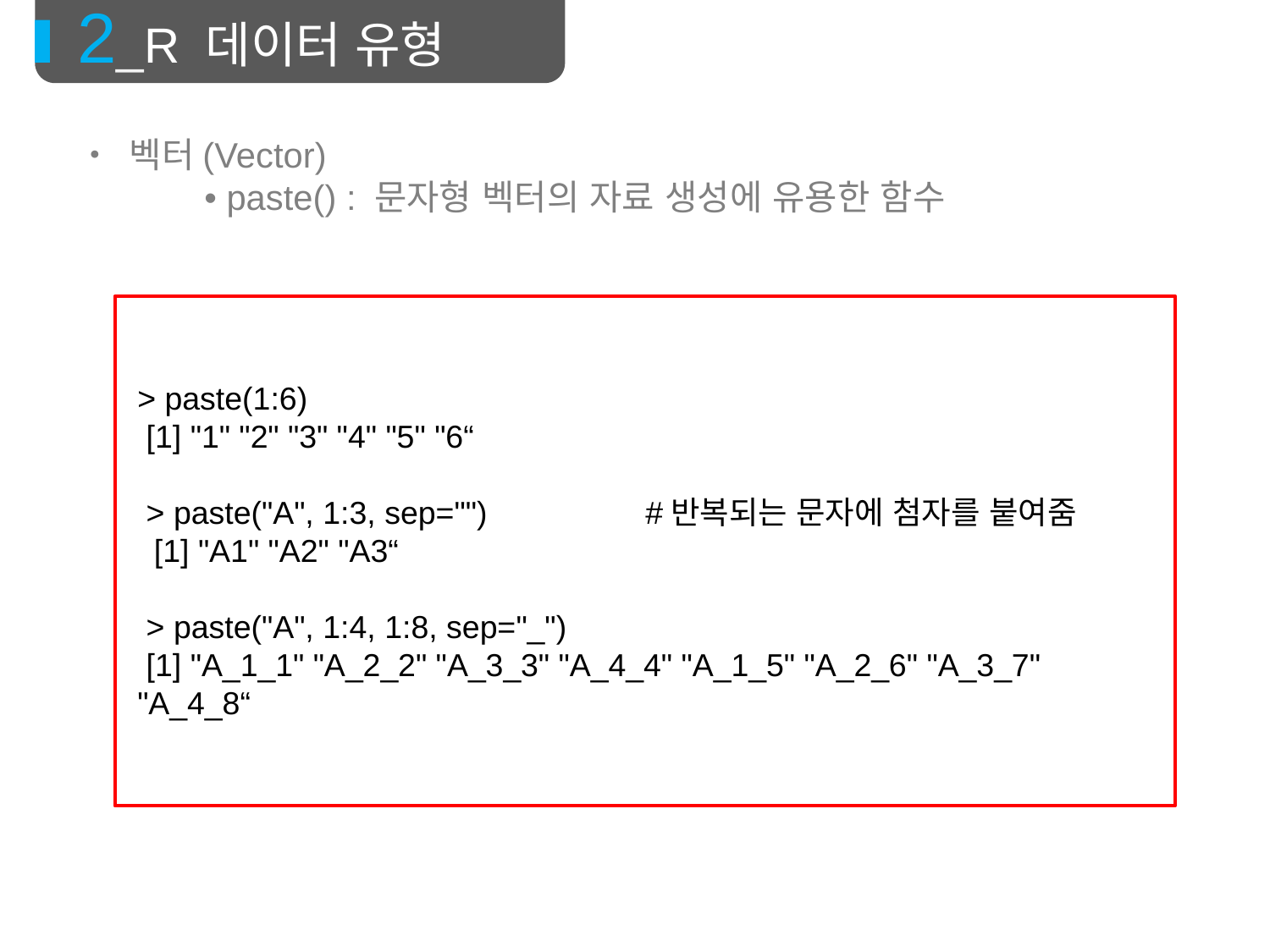

2_R 데이터 유형

• 벡터(Vector)
	• paste() : 문자형 벡터의 자료 생성에 유용한 함수

> paste(1:6)
 [1] "1" "2" "3" "4" "5" "6“
 > paste("A", 1:3, sep="") 		#반복되는 문자에 첨자를 붙여줌
 [1] "A1" "A2" "A3“
 > paste("A", 1:4, 1:8, sep="_")
 [1] "A_1_1" "A_2_2" "A_3_3" "A_4_4" "A_1_5" "A_2_6" "A_3_7" "A_4_8“